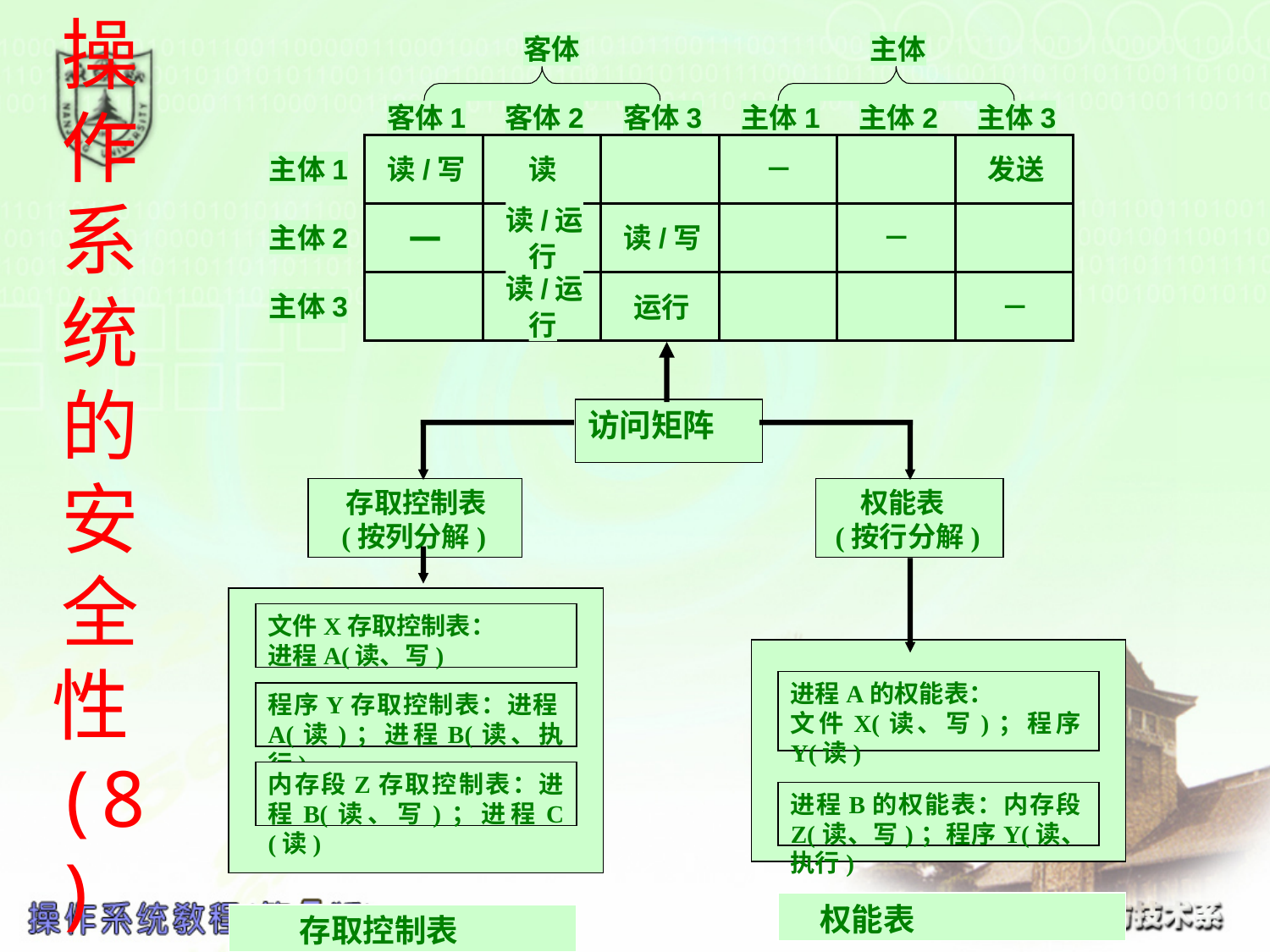

客体
主体

客体1
客体2
客体3
主体1
主体2
主体3

主体1
读/写
读
－
发送
读/运

－
主体2
读/写
－
行
读/运

主体3
运行
－
行

访问矩阵

   存取控制表
   (按列分解)
    权能表
 (按行分解)

文件X存取控制表：
进程A(读、写)
程序Y存取控制表：进程A(读)；进程B(读、执行)
内存段Z存取控制表：进程B(读、写)；进程C(读)

       存取控制表

进程A的权能表：
文件X(读、写)；程序Y(读)
进程B的权能表：内存段Z(读、写)；程序Y(读、执行)

   权能表
# 操作系统的安全性(8)